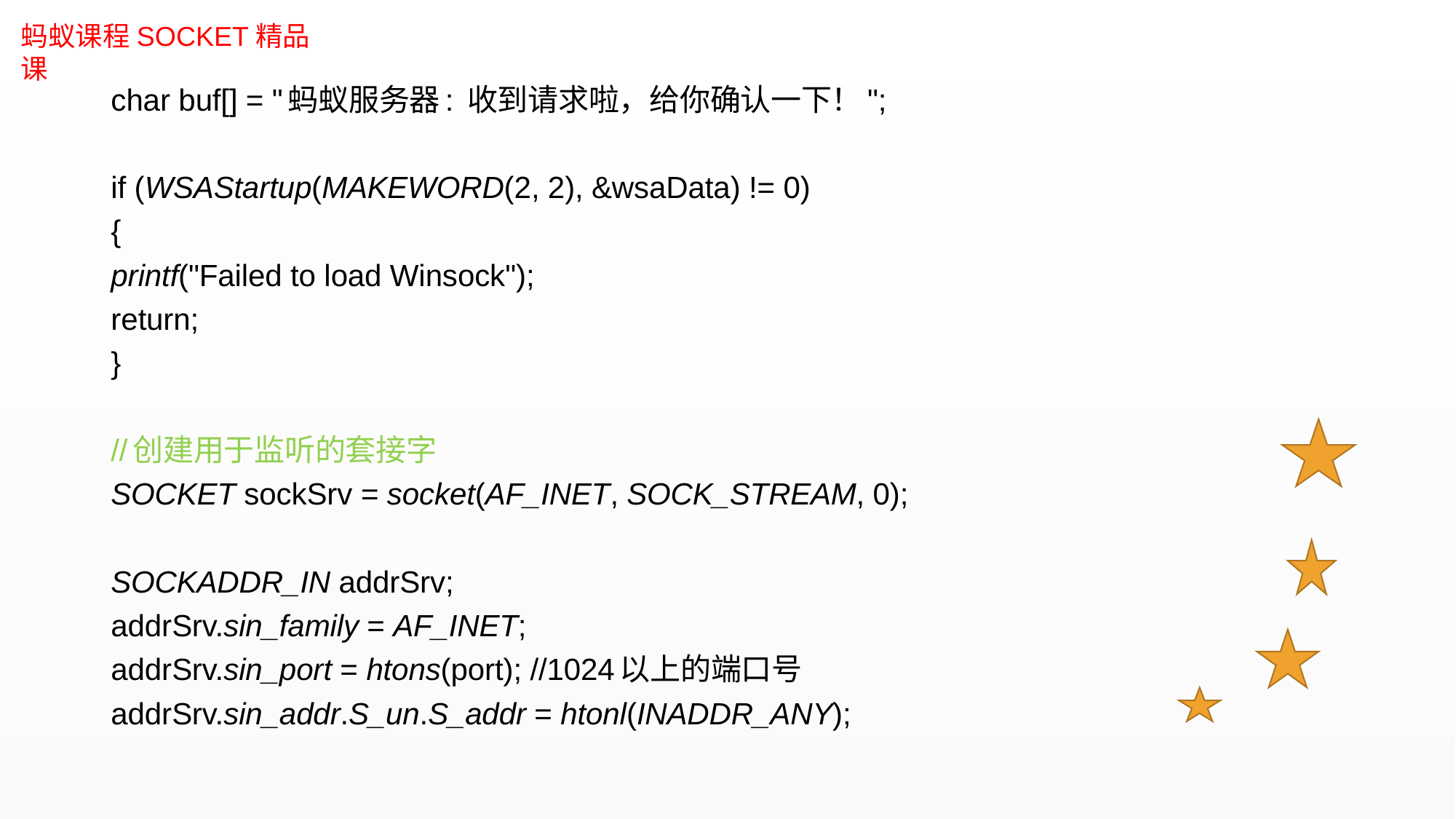

char buf[] = "蚂蚁服务器: 收到请求啦，给你确认一下！";

if (WSAStartup(MAKEWORD(2, 2), &wsaData) != 0)
{
printf("Failed to load Winsock");
return;
}

//创建用于监听的套接字
SOCKET sockSrv = socket(AF_INET, SOCK_STREAM, 0);

SOCKADDR_IN addrSrv;
addrSrv.sin_family = AF_INET;
addrSrv.sin_port = htons(port); //1024以上的端口号
addrSrv.sin_addr.S_un.S_addr = htonl(INADDR_ANY);